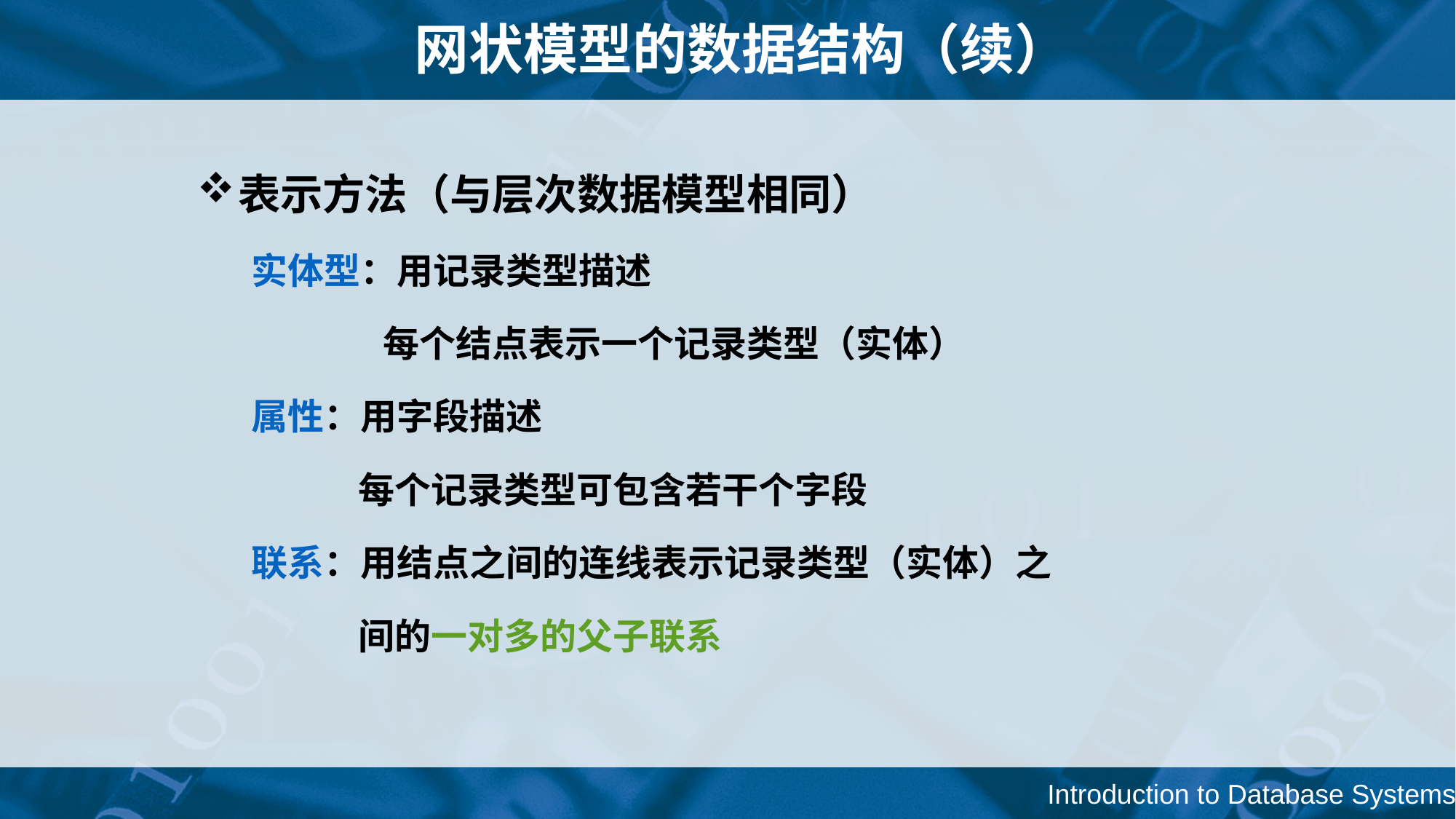

# 网状模型的数据结构（续）
表示方法（与层次数据模型相同）
实体型：用记录类型描述
               每个结点表示一个记录类型（实体）
属性：用字段描述
            每个记录类型可包含若干个字段
联系：用结点之间的连线表示记录类型（实体）之
            间的一对多的父子联系